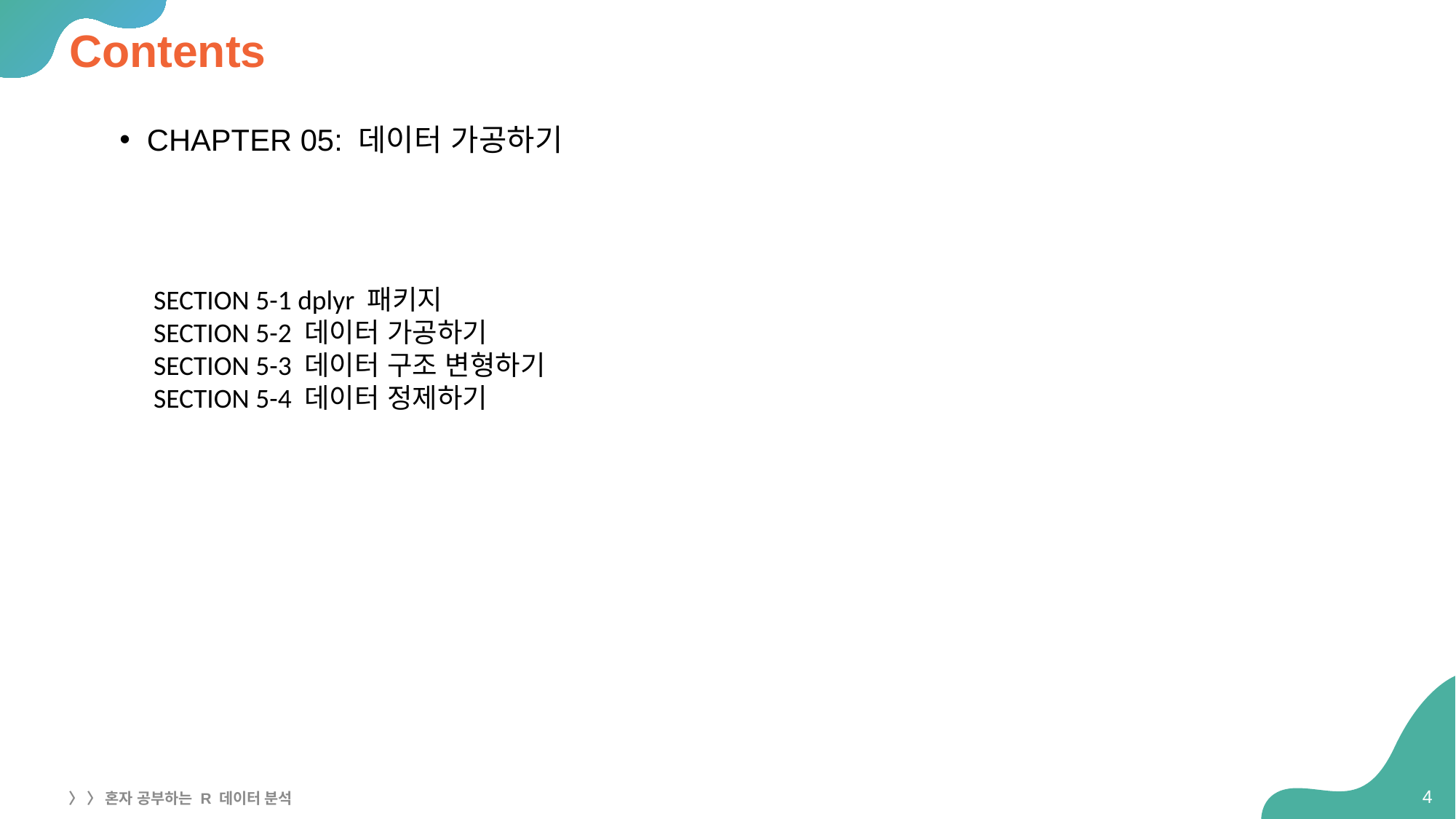

# Contents
CHAPTER 05: 데이터 가공하기

SECTION 5-1 dplyr 패키지
SECTION 5-2 데이터 가공하기
SECTION 5-3 데이터 구조 변형하기
SECTION 5-4 데이터 정제하기

4
〉 〉 혼자 공부하는 R 데이터 분석